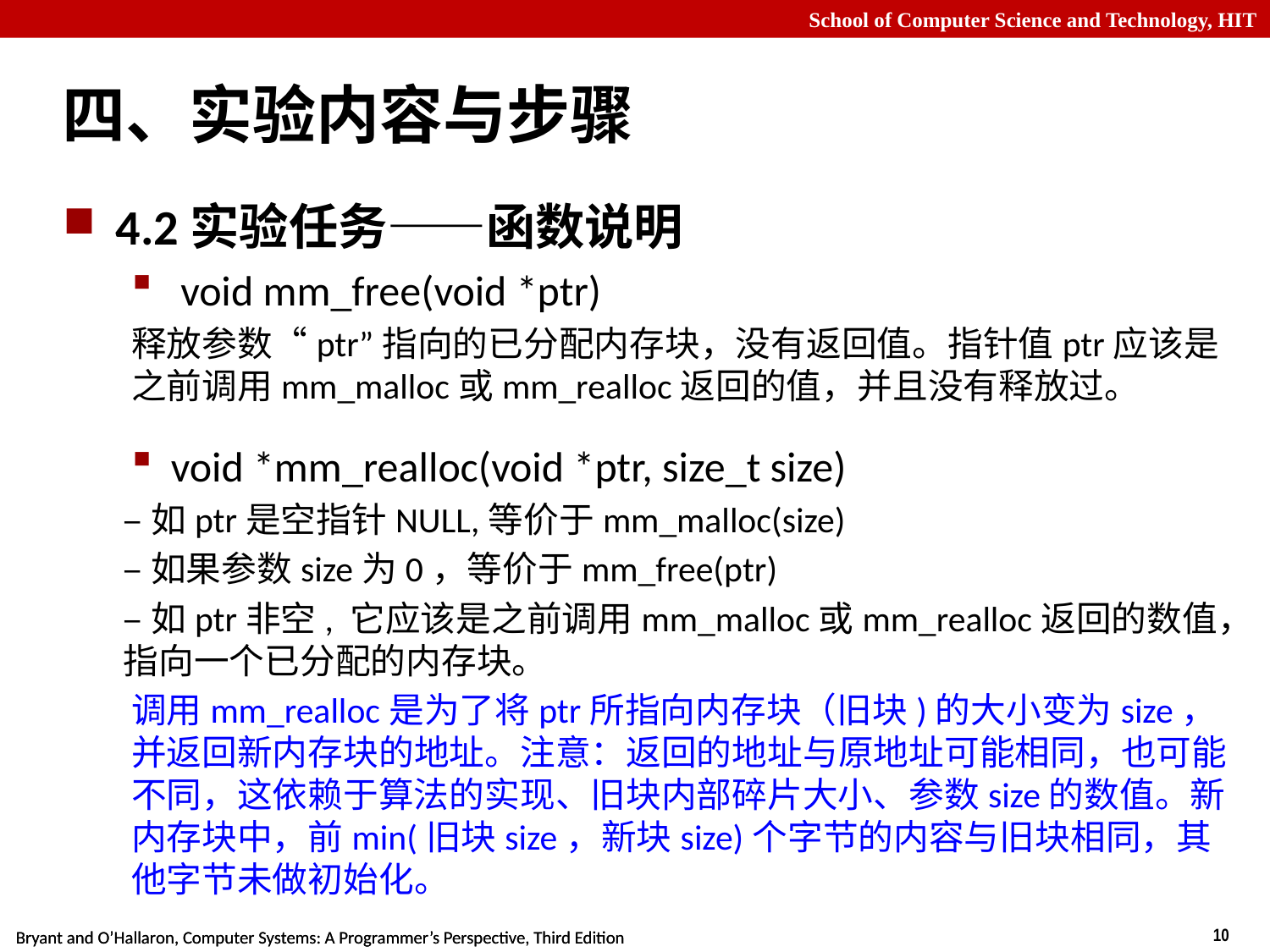

# 四、实验内容与步骤
4.2实验任务——函数说明
 void mm_free(void *ptr)
释放参数“ptr”指向的已分配内存块，没有返回值。指针值ptr应该是之前调用mm_malloc或mm_realloc返回的值，并且没有释放过。
void *mm_realloc(void *ptr, size_t size)
–如ptr是空指针NULL,等价于mm_malloc(size)
–如果参数size为0，等价于mm_free(ptr)
–如ptr非空, 它应该是之前调用mm_malloc或mm_realloc返回的数值，指向一个已分配的内存块。
调用mm_realloc是为了将ptr所指向内存块（旧块)的大小变为size，并返回新内存块的地址。注意：返回的地址与原地址可能相同，也可能不同，这依赖于算法的实现、旧块内部碎片大小、参数size的数值。新内存块中，前min(旧块size，新块size)个字节的内容与旧块相同，其他字节未做初始化。